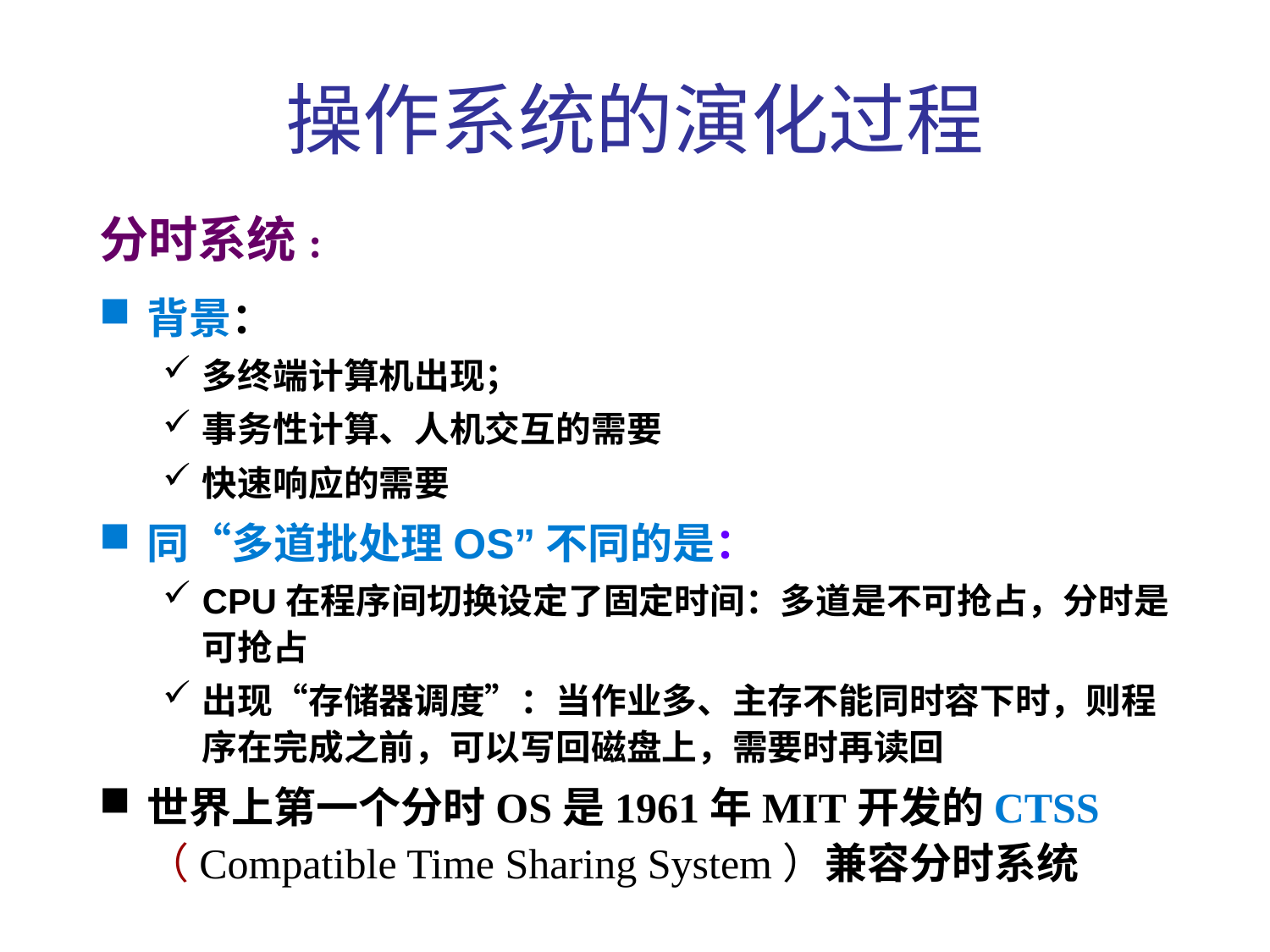

操作系统的演化过程
分时系统:
背景：
多终端计算机出现；
事务性计算、人机交互的需要
快速响应的需要
同“多道批处理OS”不同的是：
CPU在程序间切换设定了固定时间：多道是不可抢占，分时是可抢占
出现“存储器调度”：当作业多、主存不能同时容下时，则程序在完成之前，可以写回磁盘上，需要时再读回
世界上第一个分时OS是1961年MIT开发的CTSS（Compatible Time Sharing System）兼容分时系统